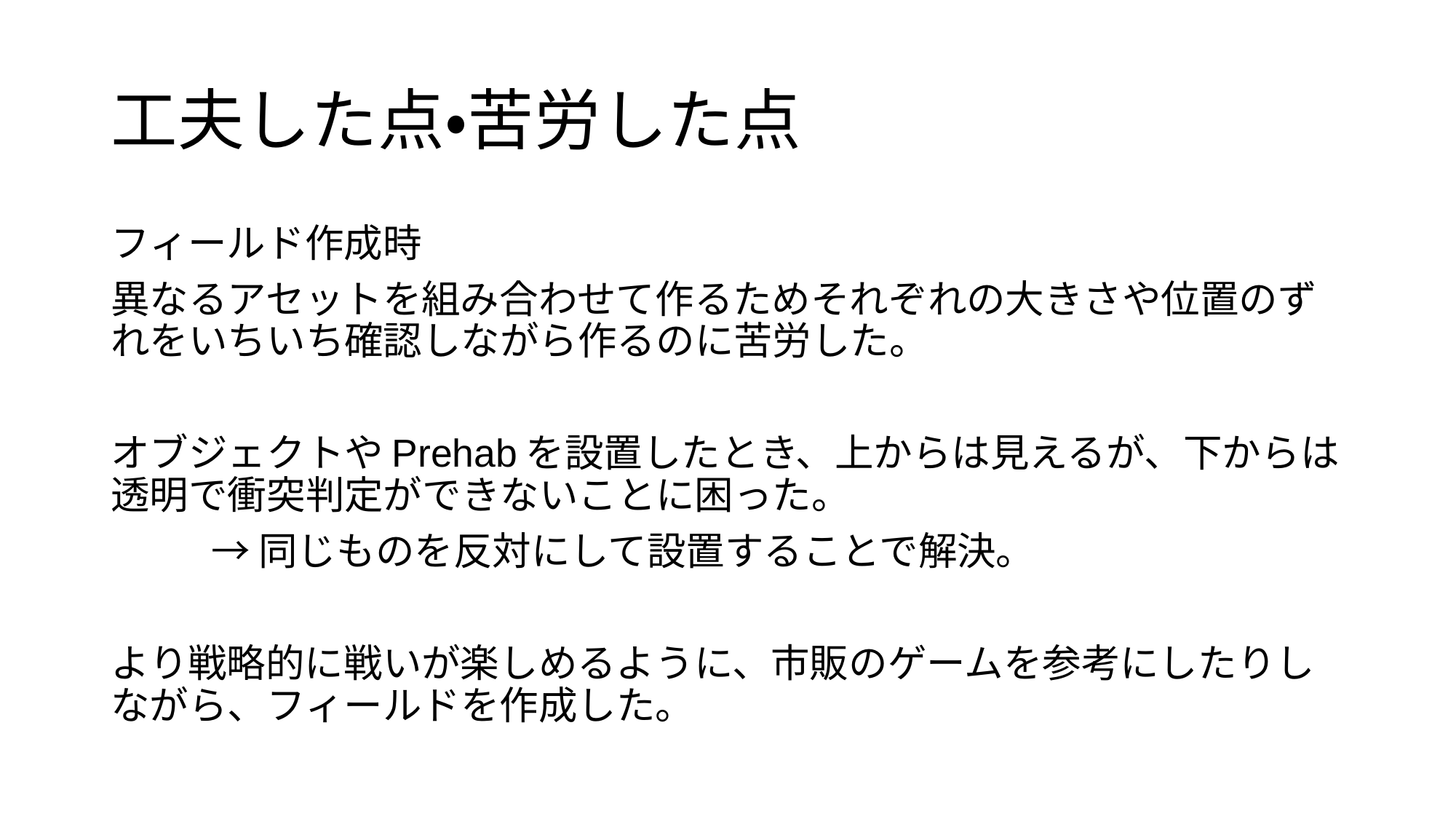

# 工夫した点・苦労した点
フィールド作成時
異なるアセットを組み合わせて作るためそれぞれの大きさや位置のずれをいちいち確認しながら作るのに苦労した。

オブジェクトやPrehabを設置したとき、上からは見えるが、下からは透明で衝突判定ができないことに困った。
	→同じものを反対にして設置することで解決。

より戦略的に戦いが楽しめるように、市販のゲームを参考にしたりしながら、フィールドを作成した。